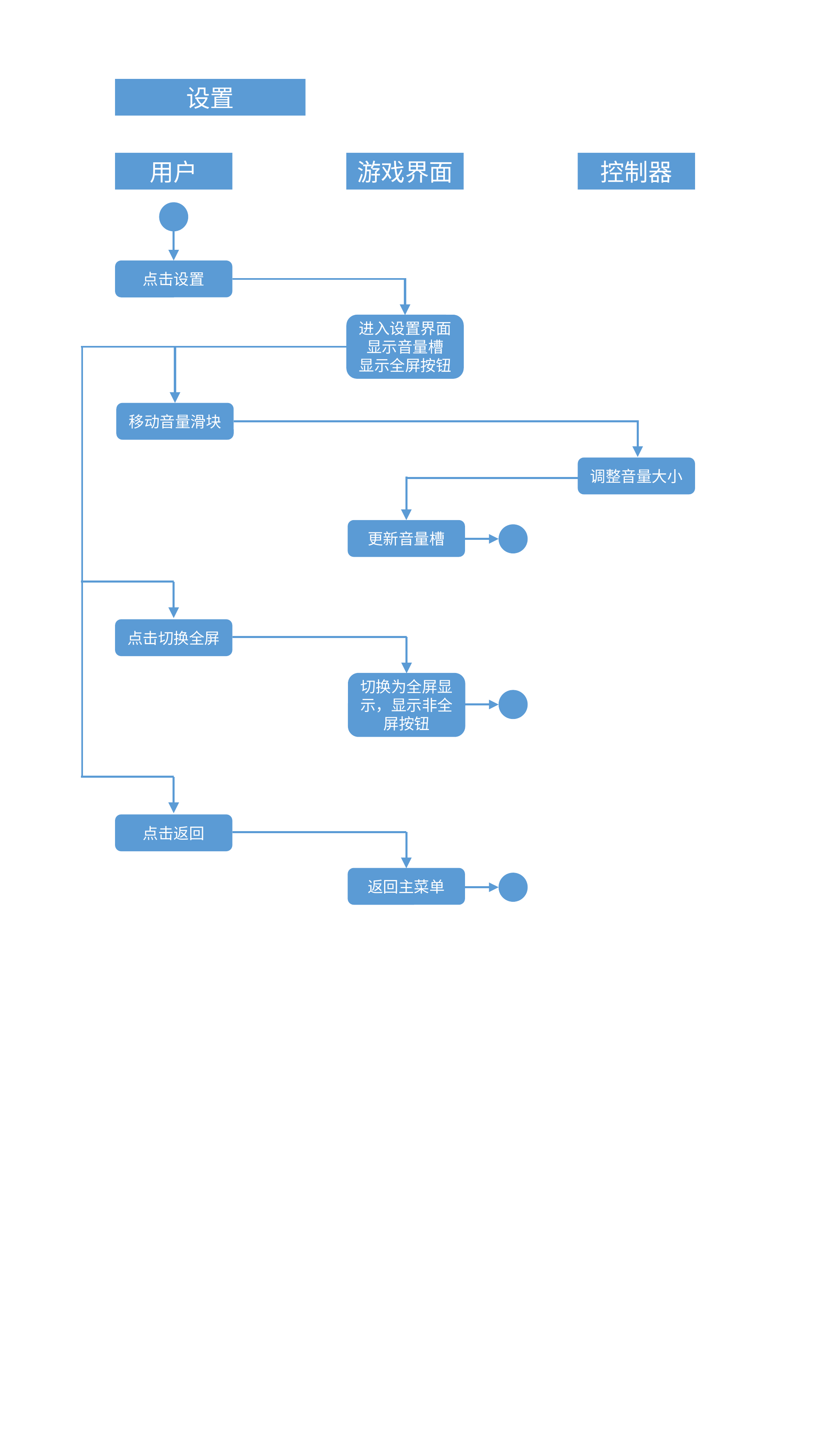

设置
用户
游戏界面
控制器

点击设置
进入设置界面
显示音量槽
显示全屏按钮
移动音量滑块
调整音量大小
更新音量槽

点击切换全屏
切换为全屏显示，显示非全屏按钮

点击返回
返回主菜单